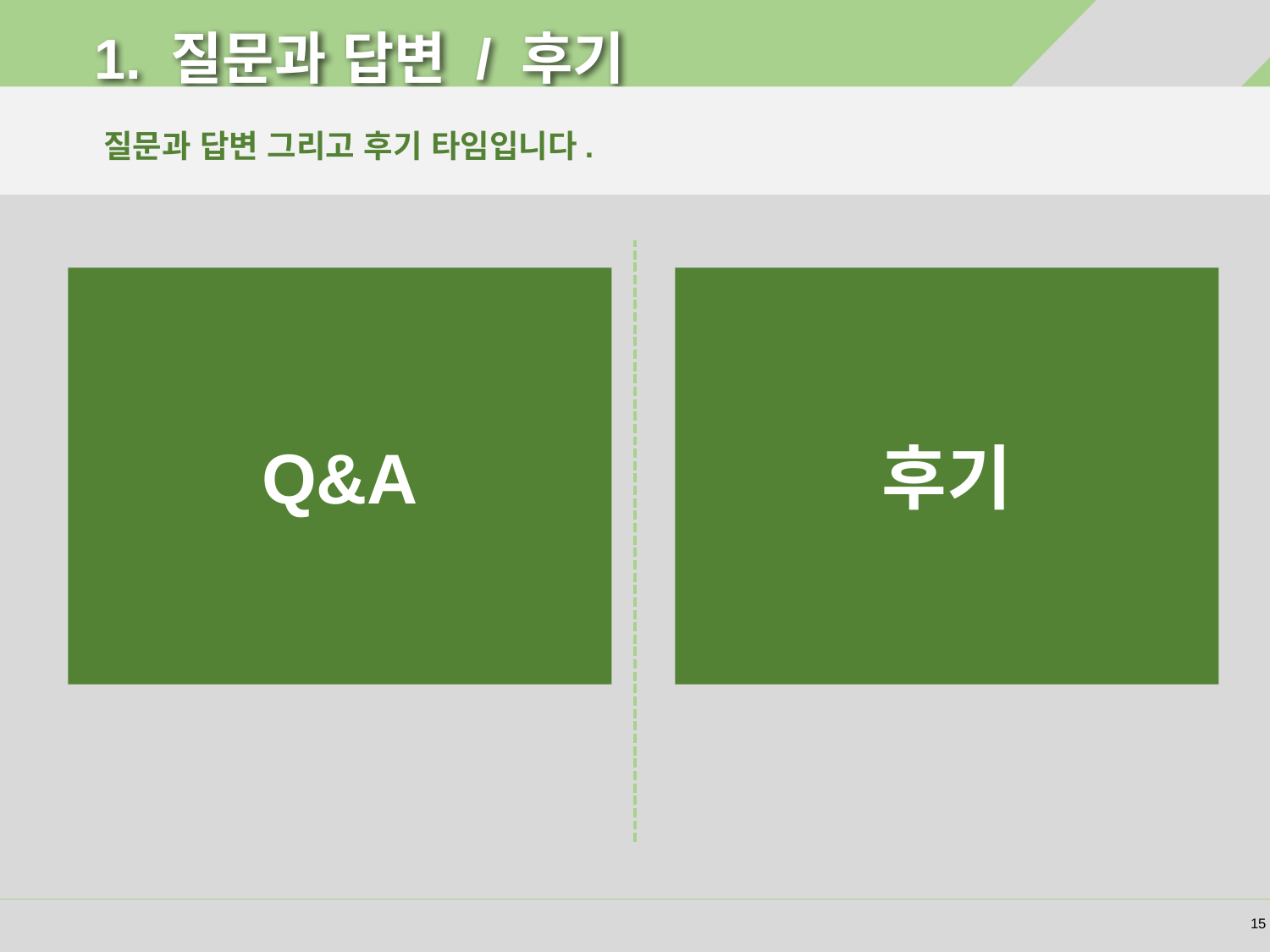

# 1. 질문과 답변 / 후기
        질문과 답변 그리고 후기 타임입니다.
Q&A
후기